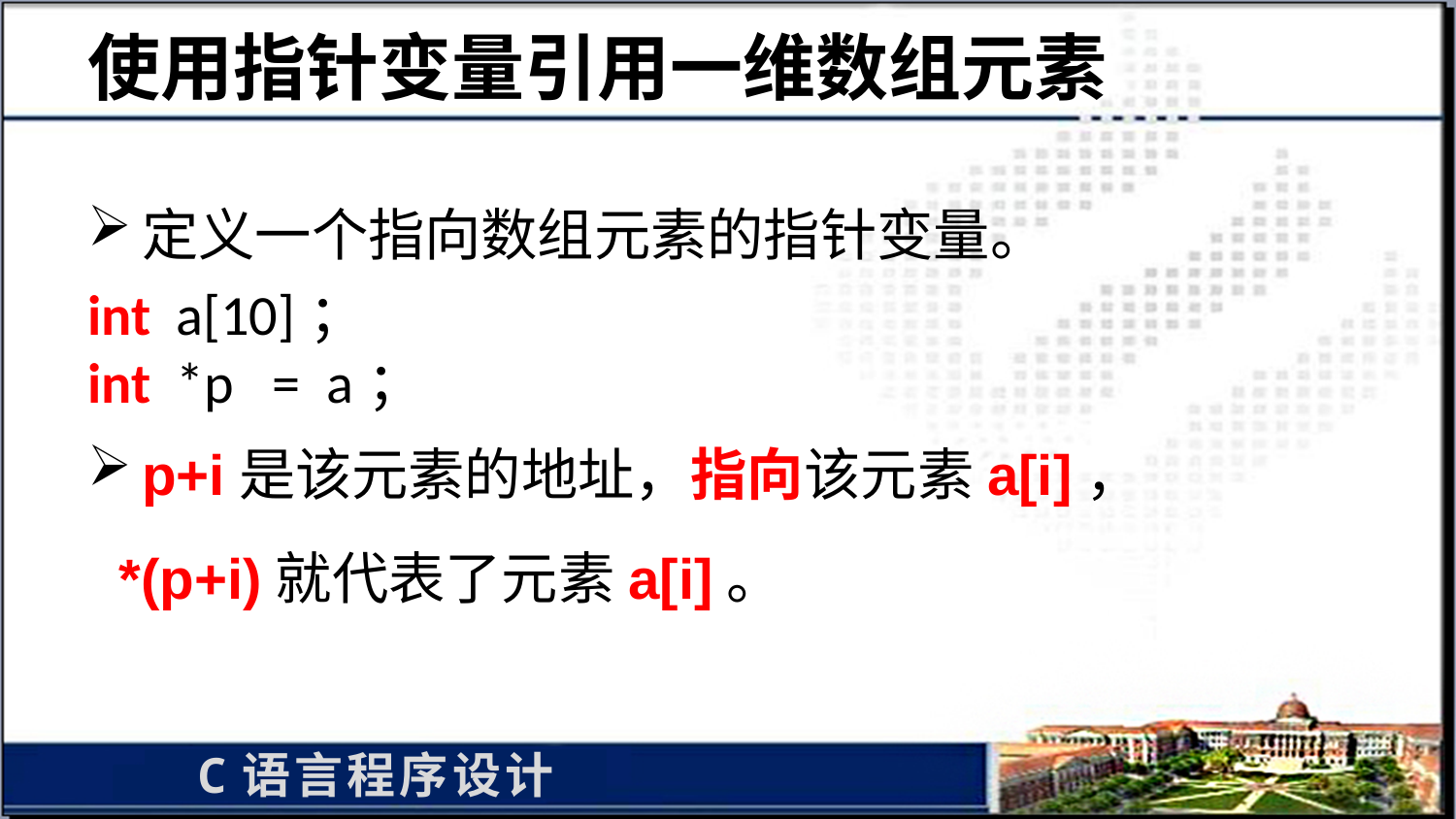

# 使用指针变量引用一维数组元素
定义一个指向数组元素的指针变量。
int  a[10]；
int  *p   =  a；
p+i是该元素的地址，指向该元素a[i]，
  *(p+i)就代表了元素a[i]。